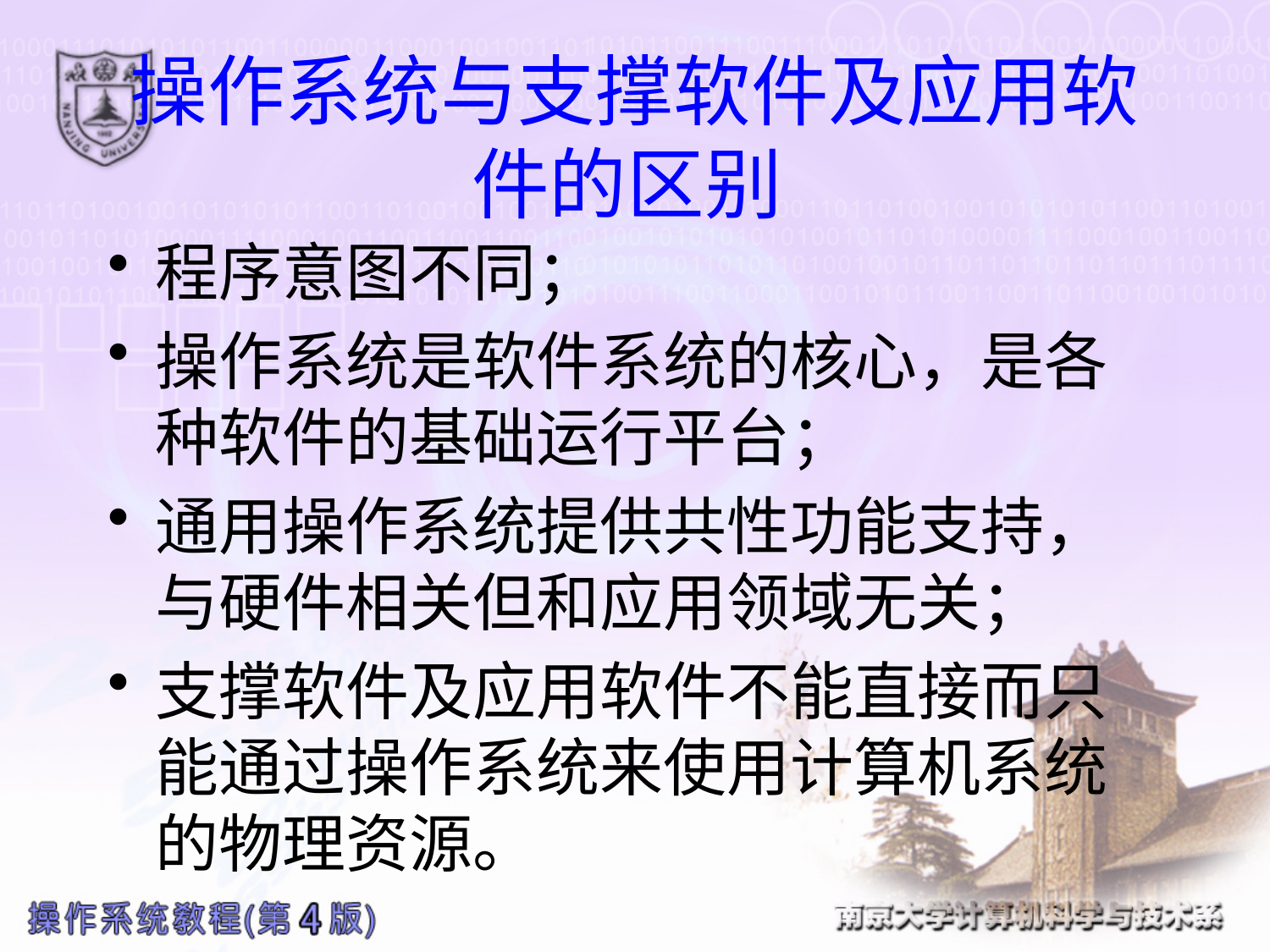

# 操作系统与支撑软件及应用软件的区别
程序意图不同；
操作系统是软件系统的核心，是各种软件的基础运行平台；
通用操作系统提供共性功能支持，与硬件相关但和应用领域无关；
支撑软件及应用软件不能直接而只能通过操作系统来使用计算机系统的物理资源。